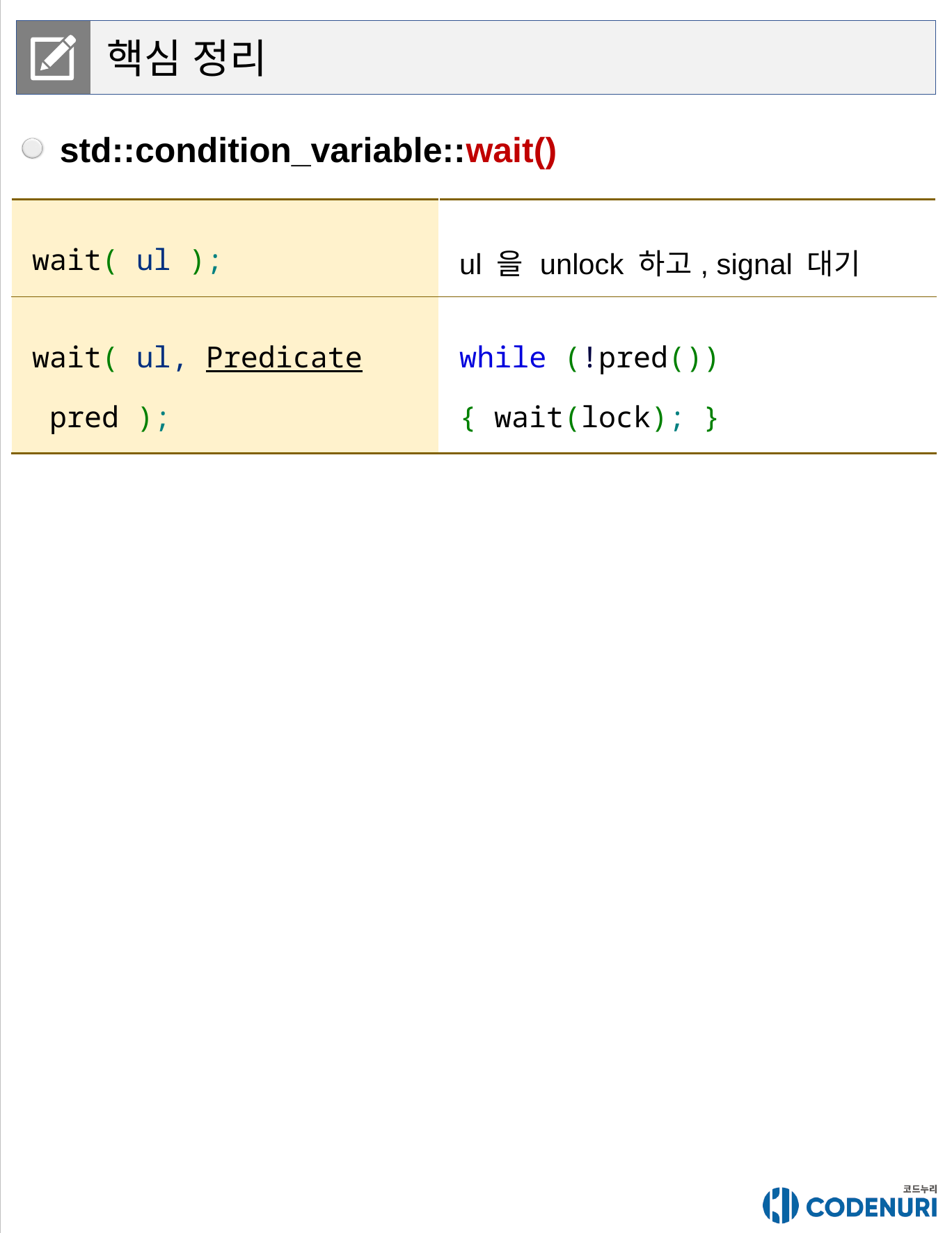

핵심 정리

std::condition_variable::wait()
| wait( ul ); | ul 을 unlock 하고, signal 대기 |
| --- | --- |
| wait( ul, Predicate pred ); | while (!pred()) { wait(lock); } |